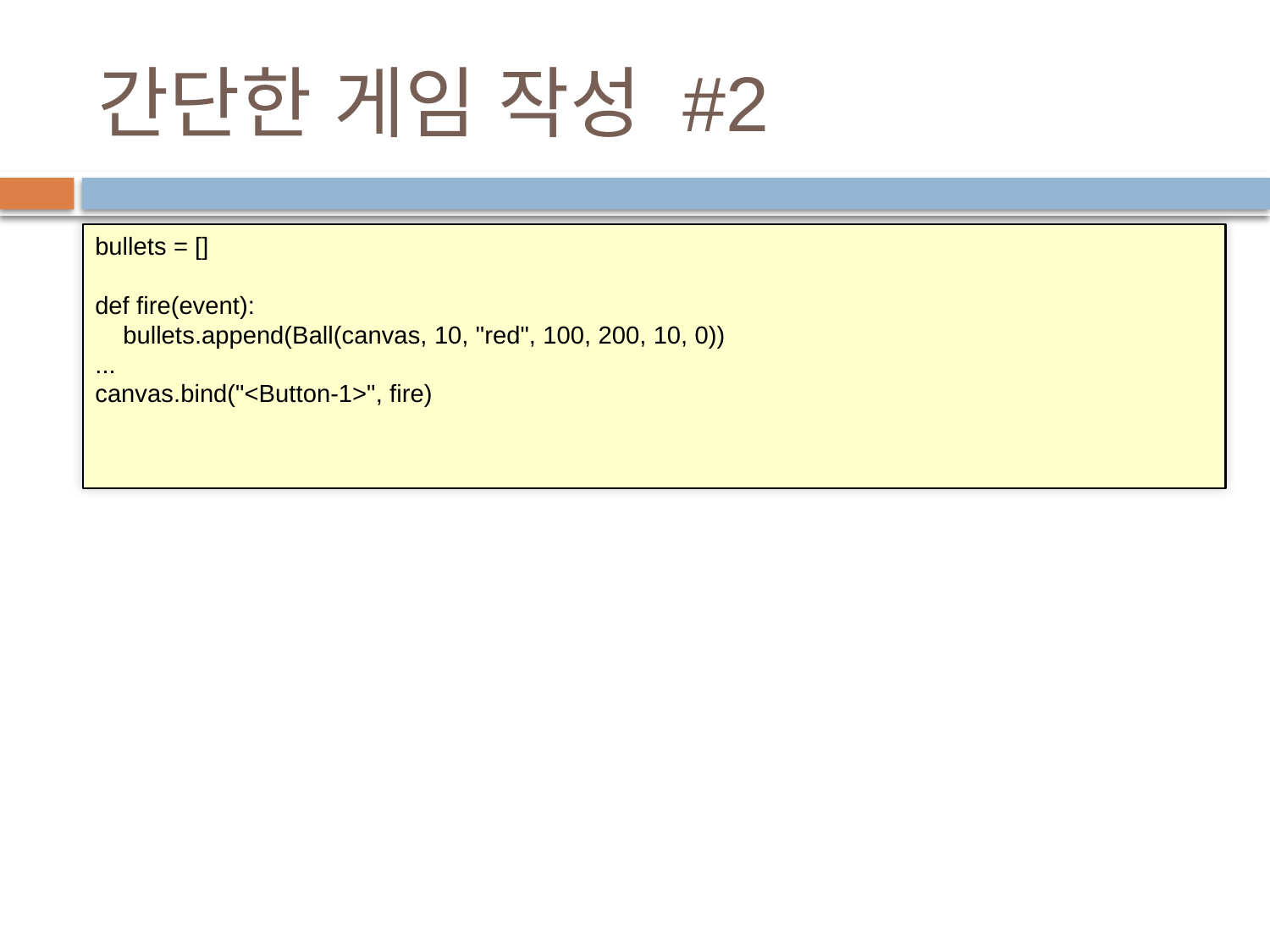

# 간단한 게임 작성 #2

bullets = []

def fire(event):
    bullets.append(Ball(canvas, 10, "red", 100, 200, 10, 0))
...
canvas.bind("<Button-1>", fire)